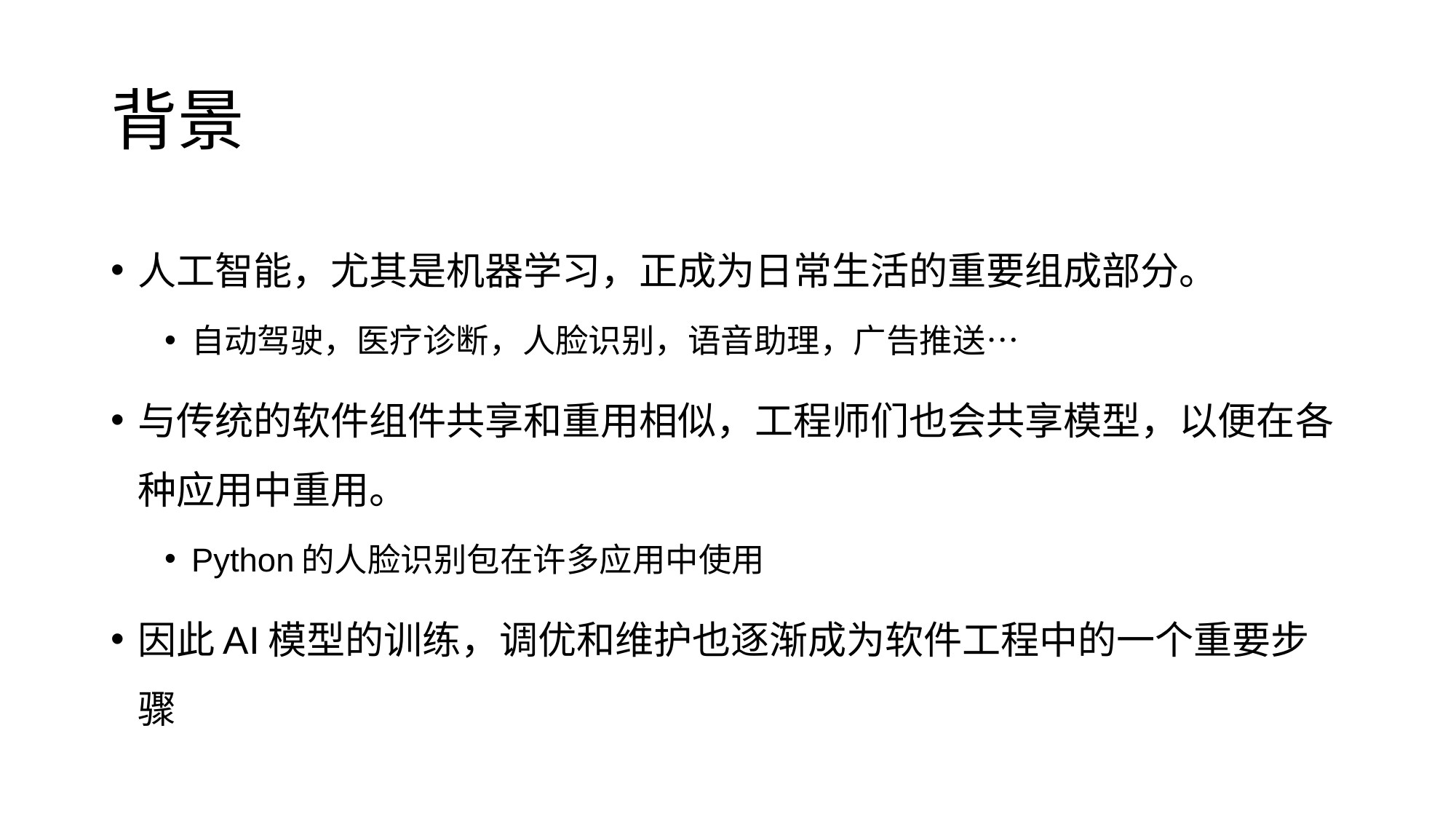

# 背景
人工智能，尤其是机器学习，正成为日常生活的重要组成部分。
自动驾驶，医疗诊断，人脸识别，语音助理，广告推送…
与传统的软件组件共享和重用相似，工程师们也会共享模型，以便在各种应用中重用。
Python的人脸识别包在许多应用中使用
因此AI模型的训练，调优和维护也逐渐成为软件工程中的一个重要步骤